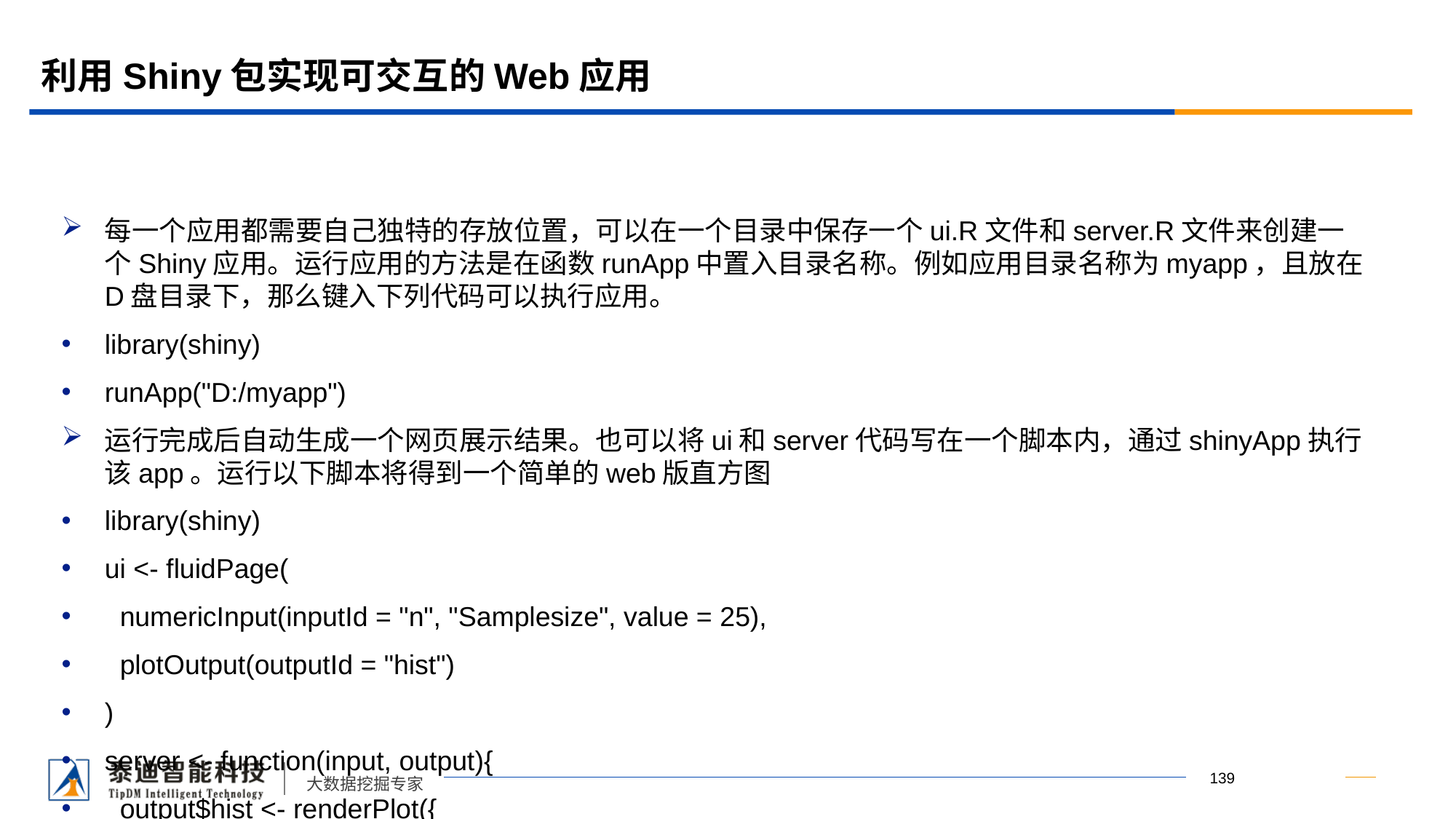

# 利用Shiny包实现可交互的Web应用

每一个应用都需要自己独特的存放位置，可以在一个目录中保存一个ui.R文件和server.R文件来创建一个Shiny应用。运行应用的方法是在函数runApp中置入目录名称。例如应用目录名称为myapp，且放在D盘目录下，那么键入下列代码可以执行应用。
library(shiny)
runApp("D:/myapp")
运行完成后自动生成一个网页展示结果。也可以将ui和server代码写在一个脚本内，通过shinyApp执行该app。运行以下脚本将得到一个简单的web版直方图
library(shiny)
ui <- fluidPage(
  numericInput(inputId = "n", "Samplesize", value = 25),
  plotOutput(outputId = "hist")
)
server <- function(input, output){
  output$hist <- renderPlot({